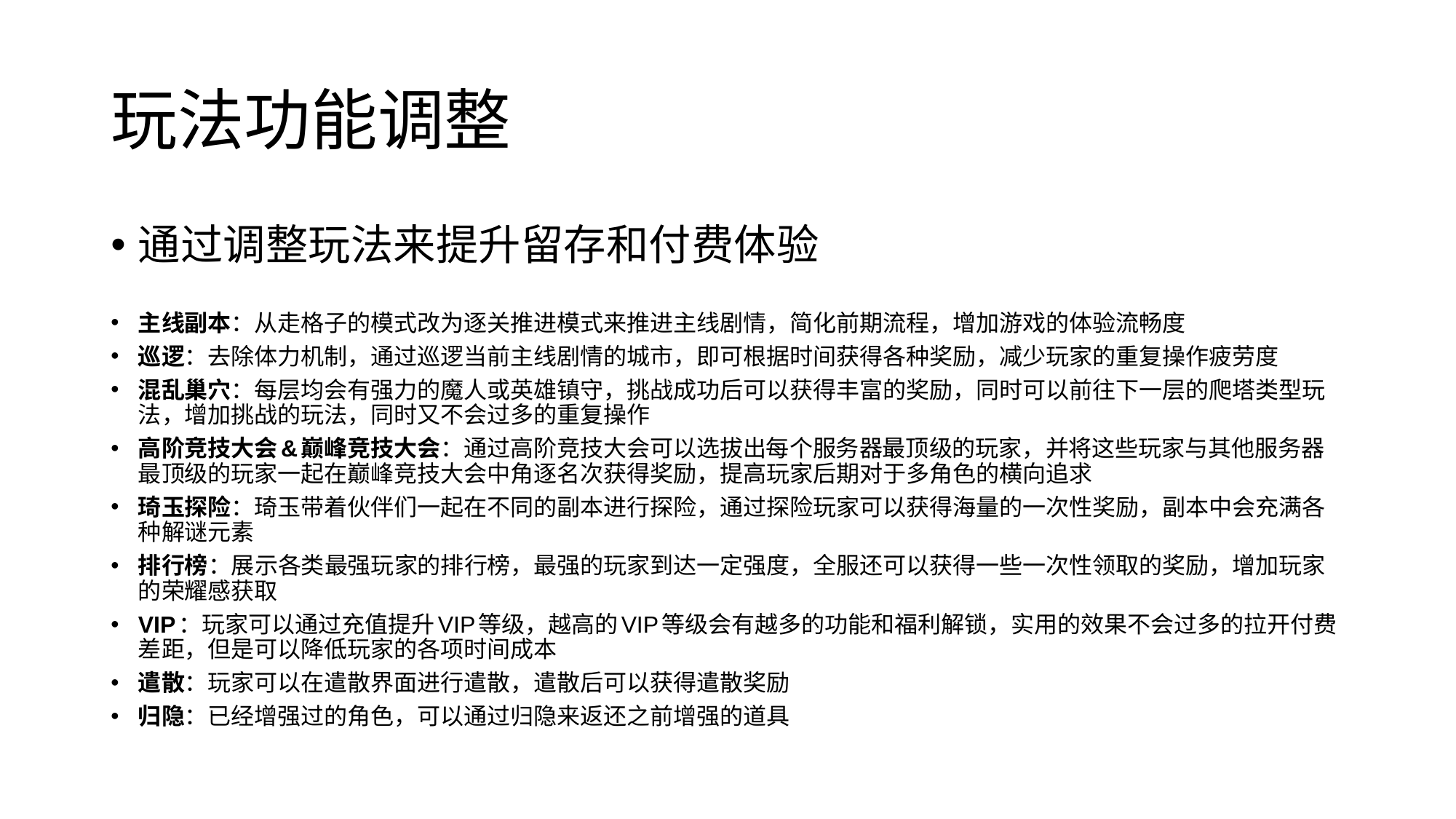

# 玩法功能调整
通过调整玩法来提升留存和付费体验

主线副本：从走格子的模式改为逐关推进模式来推进主线剧情，简化前期流程，增加游戏的体验流畅度
巡逻：去除体力机制，通过巡逻当前主线剧情的城市，即可根据时间获得各种奖励，减少玩家的重复操作疲劳度
混乱巢穴：每层均会有强力的魔人或英雄镇守，挑战成功后可以获得丰富的奖励，同时可以前往下一层的爬塔类型玩法，增加挑战的玩法，同时又不会过多的重复操作
高阶竞技大会&巅峰竞技大会：通过高阶竞技大会可以选拔出每个服务器最顶级的玩家，并将这些玩家与其他服务器最顶级的玩家一起在巅峰竞技大会中角逐名次获得奖励，提高玩家后期对于多角色的横向追求
琦玉探险：琦玉带着伙伴们一起在不同的副本进行探险，通过探险玩家可以获得海量的一次性奖励，副本中会充满各种解谜元素
排行榜：展示各类最强玩家的排行榜，最强的玩家到达一定强度，全服还可以获得一些一次性领取的奖励，增加玩家的荣耀感获取
VIP：玩家可以通过充值提升VIP等级，越高的VIP等级会有越多的功能和福利解锁，实用的效果不会过多的拉开付费差距，但是可以降低玩家的各项时间成本
遣散：玩家可以在遣散界面进行遣散，遣散后可以获得遣散奖励
归隐：已经增强过的角色，可以通过归隐来返还之前增强的道具